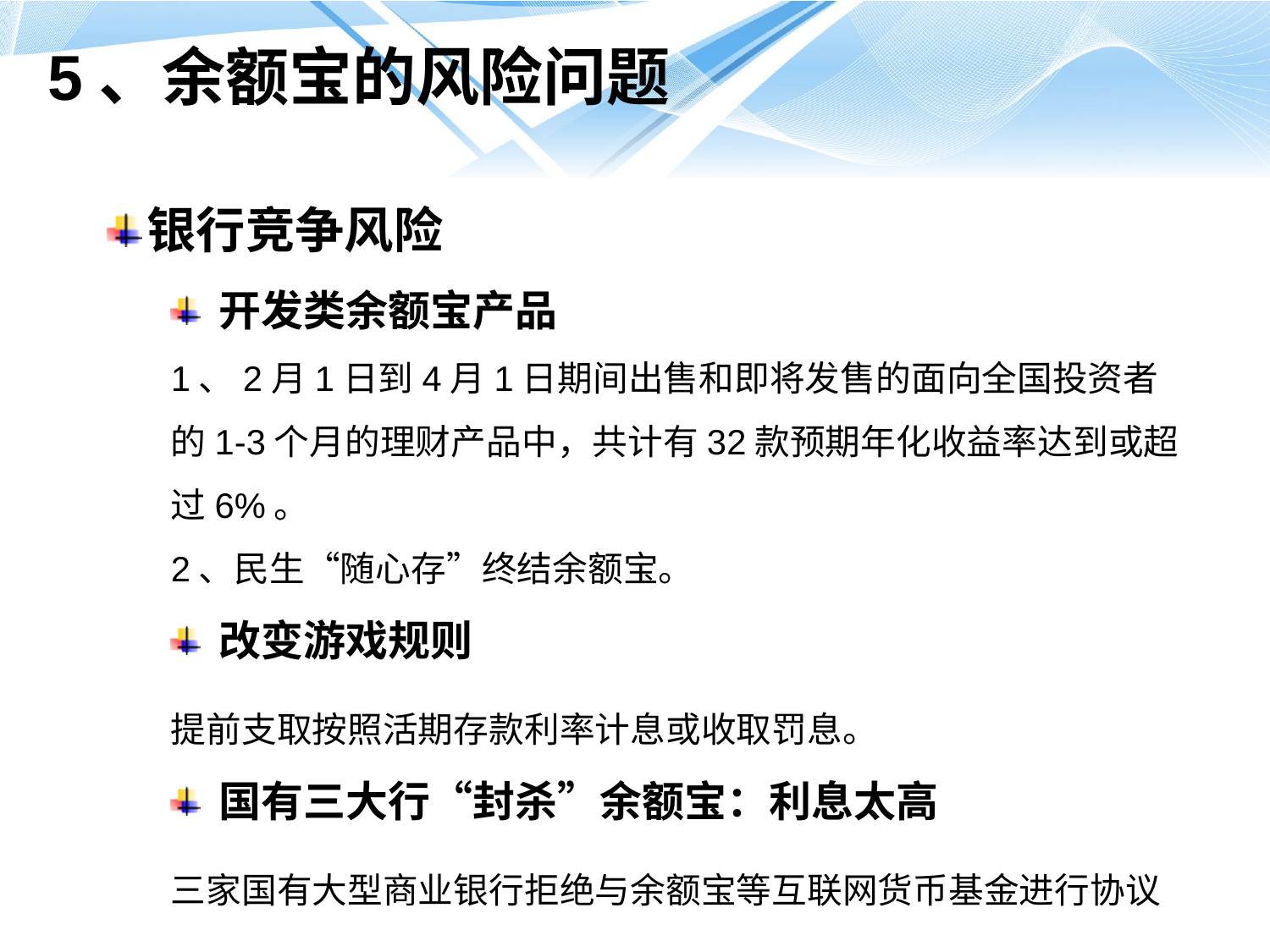

# 5、余额宝的风险问题
银行竞争风险
开发类余额宝产品
1、2月1日到4月1日期间出售和即将发售的面向全国投资者的1-3个月的理财产品中，共计有32款预期年化收益率达到或超过6%。
2、民生“随心存”终结余额宝。
改变游戏规则
提前支取按照活期存款利率计息或收取罚息。
国有三大行“封杀”余额宝：利息太高
三家国有大型商业银行拒绝与余额宝等互联网货币基金进行协议存款交易。